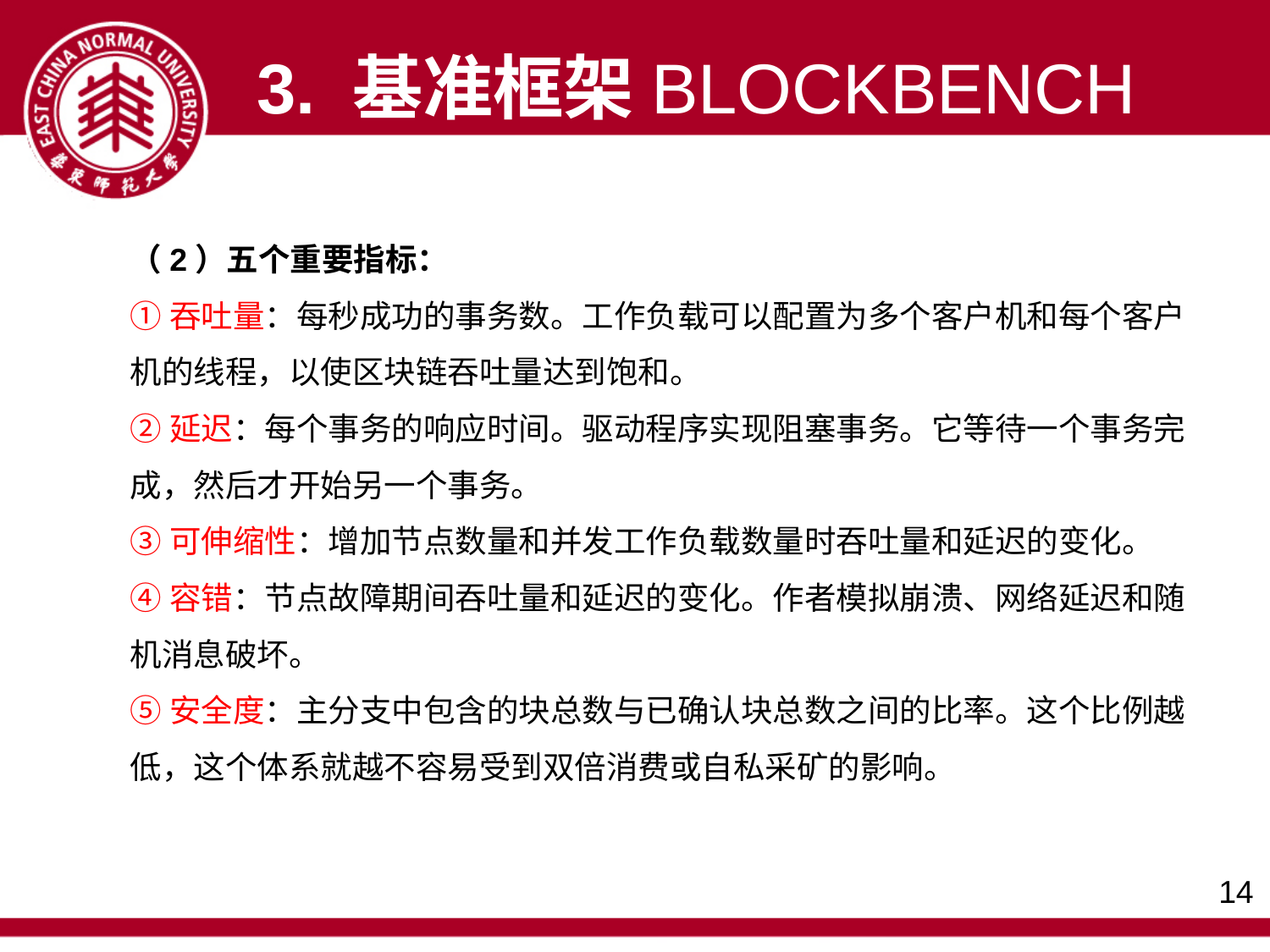

3. 基准框架BLOCKBENCH
（2）五个重要指标：
①吞吐量：每秒成功的事务数。工作负载可以配置为多个客户机和每个客户机的线程，以使区块链吞吐量达到饱和。
②延迟：每个事务的响应时间。驱动程序实现阻塞事务。它等待一个事务完成，然后才开始另一个事务。
③可伸缩性：增加节点数量和并发工作负载数量时吞吐量和延迟的变化。
④容错：节点故障期间吞吐量和延迟的变化。作者模拟崩溃、网络延迟和随机消息破坏。
⑤安全度：主分支中包含的块总数与已确认块总数之间的比率。这个比例越低，这个体系就越不容易受到双倍消费或自私采矿的影响。
14